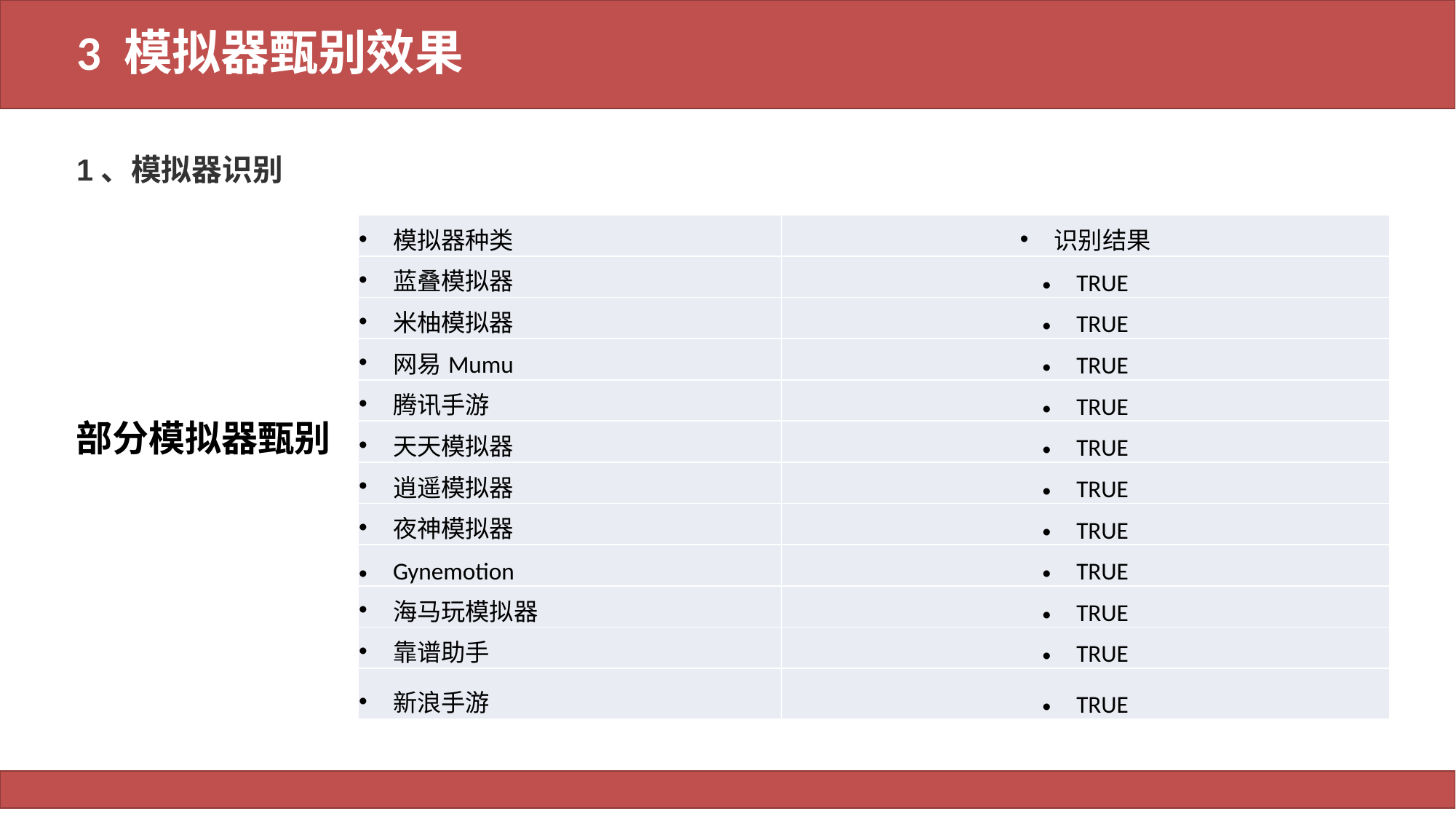

# 3 模拟器甄别效果

1、模拟器识别
| 模拟器种类 | 识别结果 |
| --- | --- |
| 蓝叠模拟器 | TRUE |
| 米柚模拟器 | TRUE |
| 网易Mumu | TRUE |
| 腾讯手游 | TRUE |
| 天天模拟器 | TRUE |
| 逍遥模拟器 | TRUE |
| 夜神模拟器 | TRUE |
| Gynemotion | TRUE |
| 海马玩模拟器 | TRUE |
| 靠谱助手 | TRUE |
| 新浪手游 | TRUE |
部分模拟器甄别